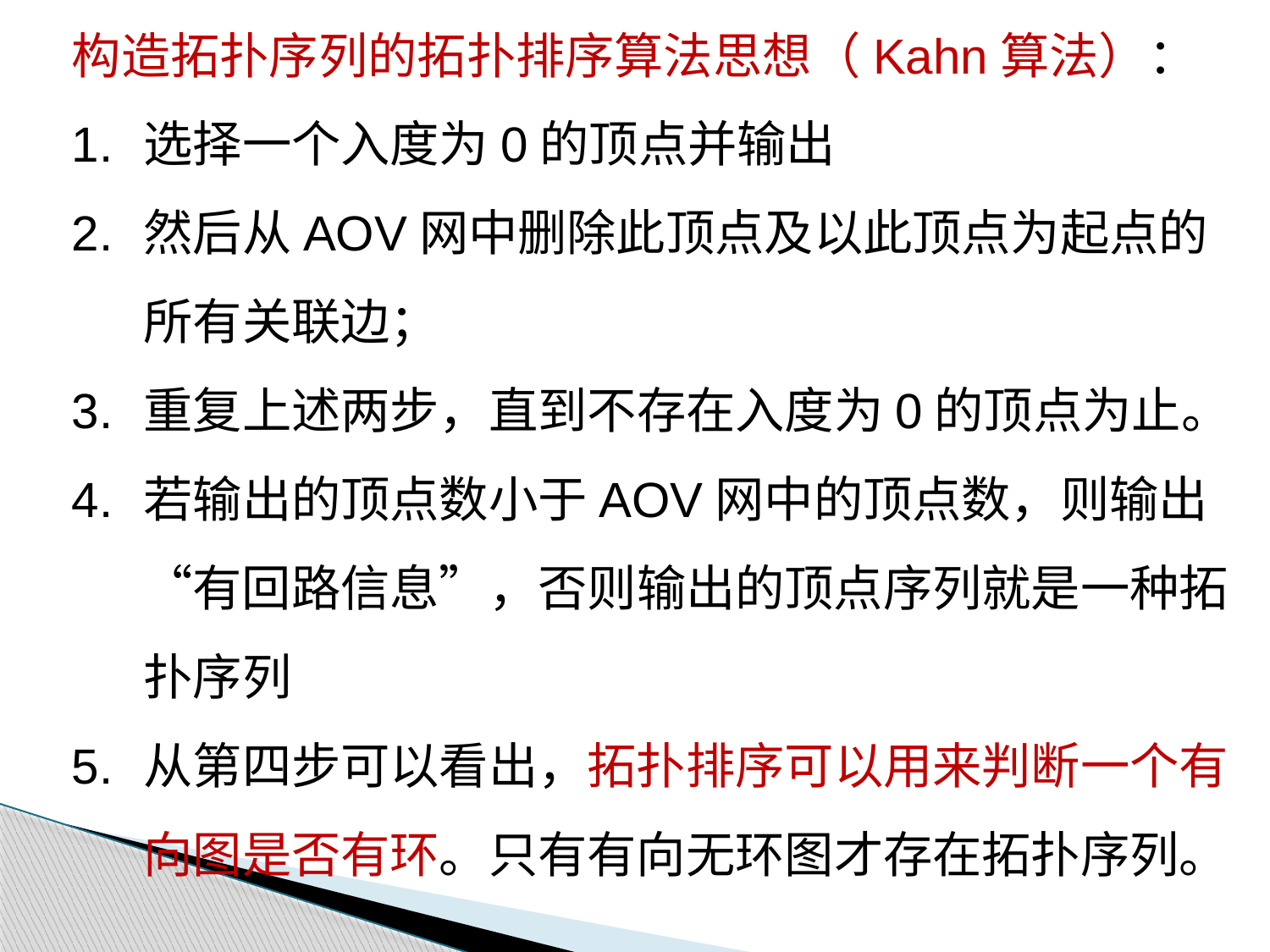

构造拓扑序列的拓扑排序算法思想（Kahn算法）：
选择一个入度为0的顶点并输出
然后从AOV网中删除此顶点及以此顶点为起点的所有关联边；
重复上述两步，直到不存在入度为0的顶点为止。
若输出的顶点数小于AOV网中的顶点数，则输出“有回路信息”，否则输出的顶点序列就是一种拓扑序列
从第四步可以看出，拓扑排序可以用来判断一个有向图是否有环。只有有向无环图才存在拓扑序列。